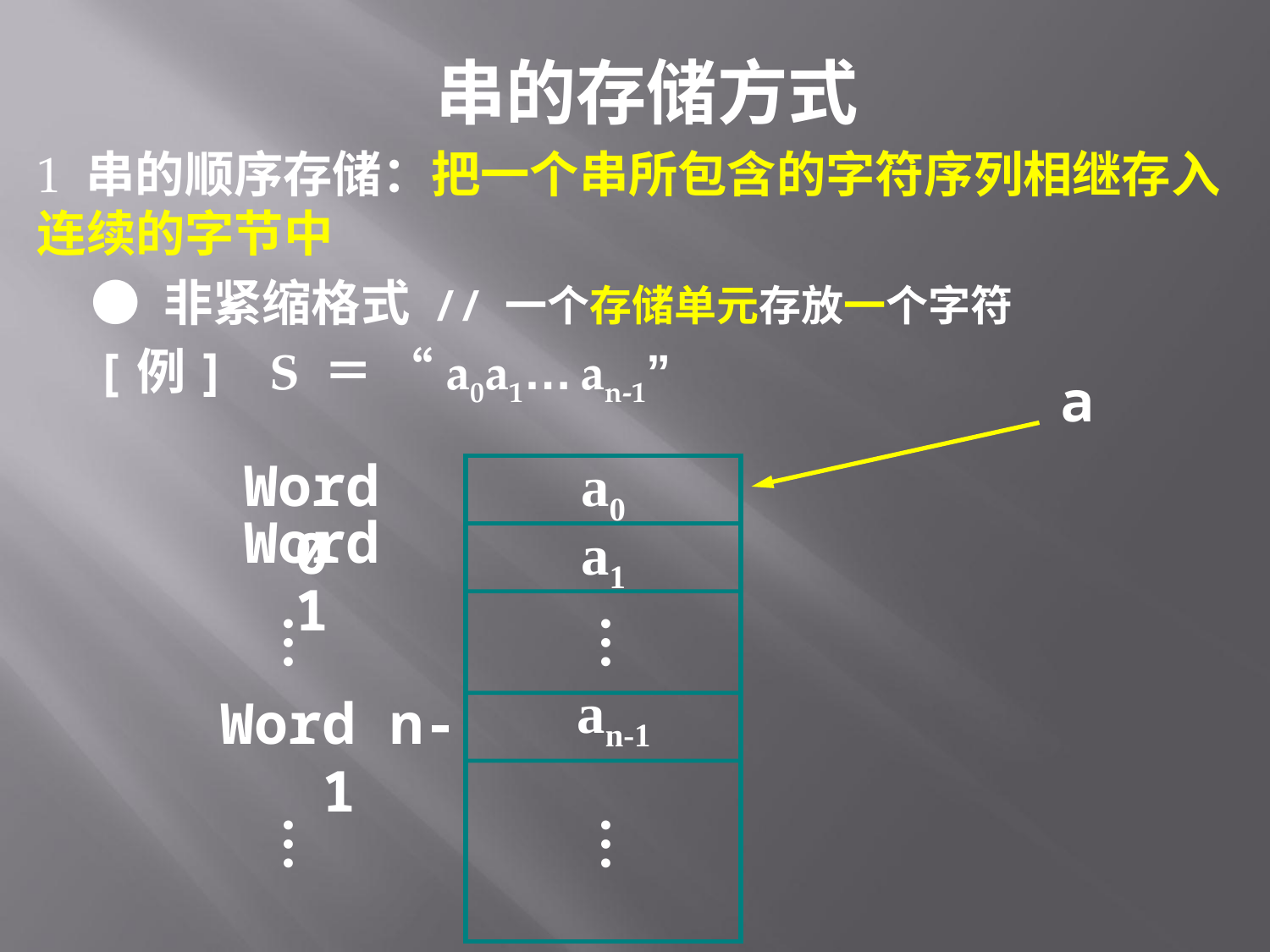

串的存储方式
	1 串的顺序存储：把一个串所包含的字符序列相继存入连续的字节中
     ● 非紧缩格式 // 一个存储单元存放一个字符
  [例]  S ＝ “a0a1… an-1”

a

Word 0
a0

Word 1
a1

…
…
an-1
Word n-1

…
…